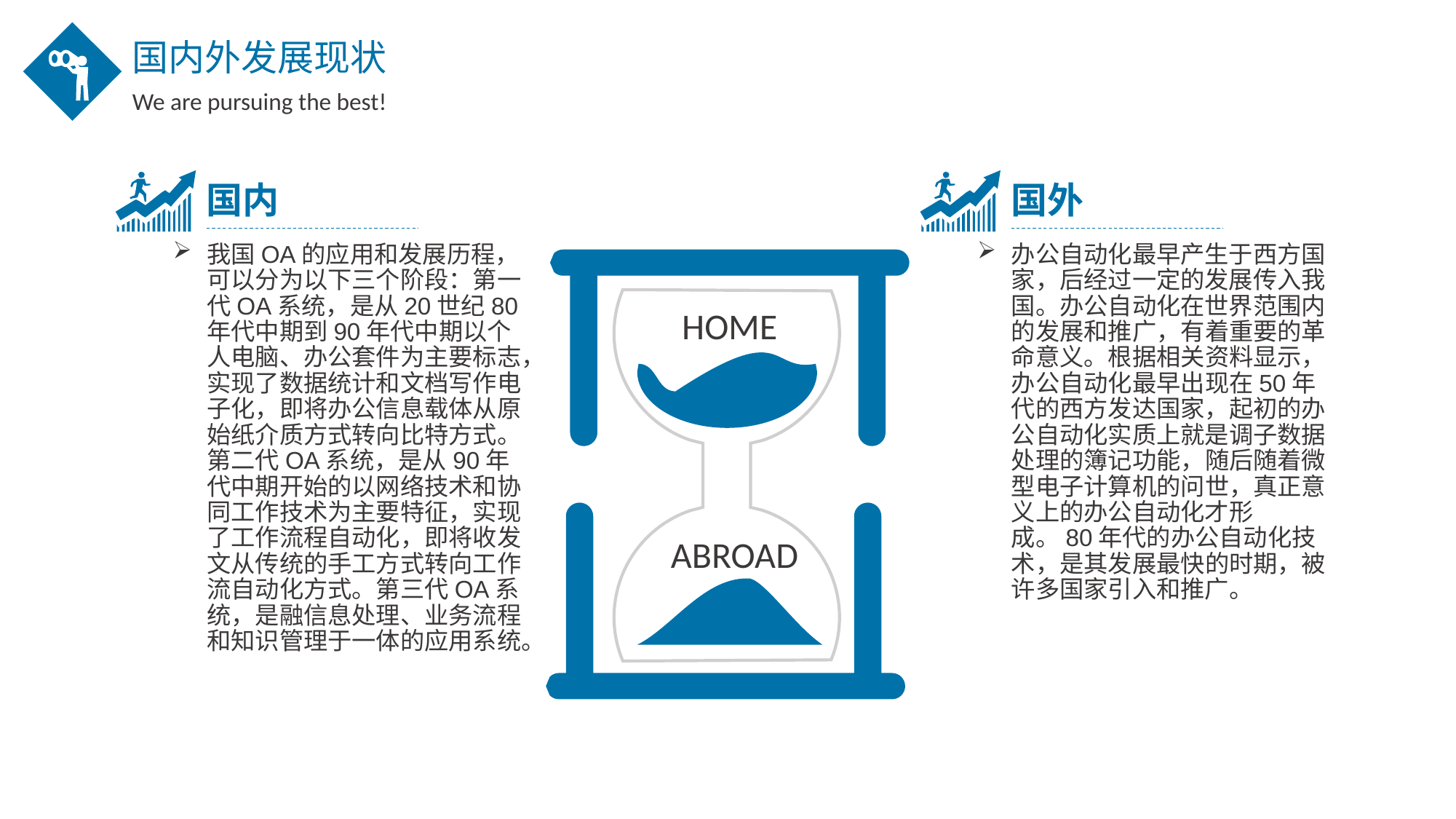

国内外发展现状

We are pursuing the best!

国内
国外
我国OA的应用和发展历程，可以分为以下三个阶段：第一代OA系统，是从20世纪80年代中期到90年代中期以个人电脑、办公套件为主要标志，实现了数据统计和文档写作电子化，即将办公信息载体从原始纸介质方式转向比特方式。第二代OA系统，是从90年代中期开始的以网络技术和协同工作技术为主要特征，实现了工作流程自动化，即将收发文从传统的手工方式转向工作流自动化方式。第三代OA系统，是融信息处理、业务流程和知识管理于一体的应用系统。
办公自动化最早产生于西方国家，后经过一定的发展传入我国。办公自动化在世界范围内的发展和推广，有着重要的革命意义。根据相关资料显示，办公自动化最早出现在50年代的西方发达国家，起初的办公自动化实质上就是调子数据处理的簿记功能，随后随着微型电子计算机的问世，真正意义上的办公自动化才形成。80年代的办公自动化技术，是其发展最快的时期，被许多国家引入和推广。

HOME
ABROAD